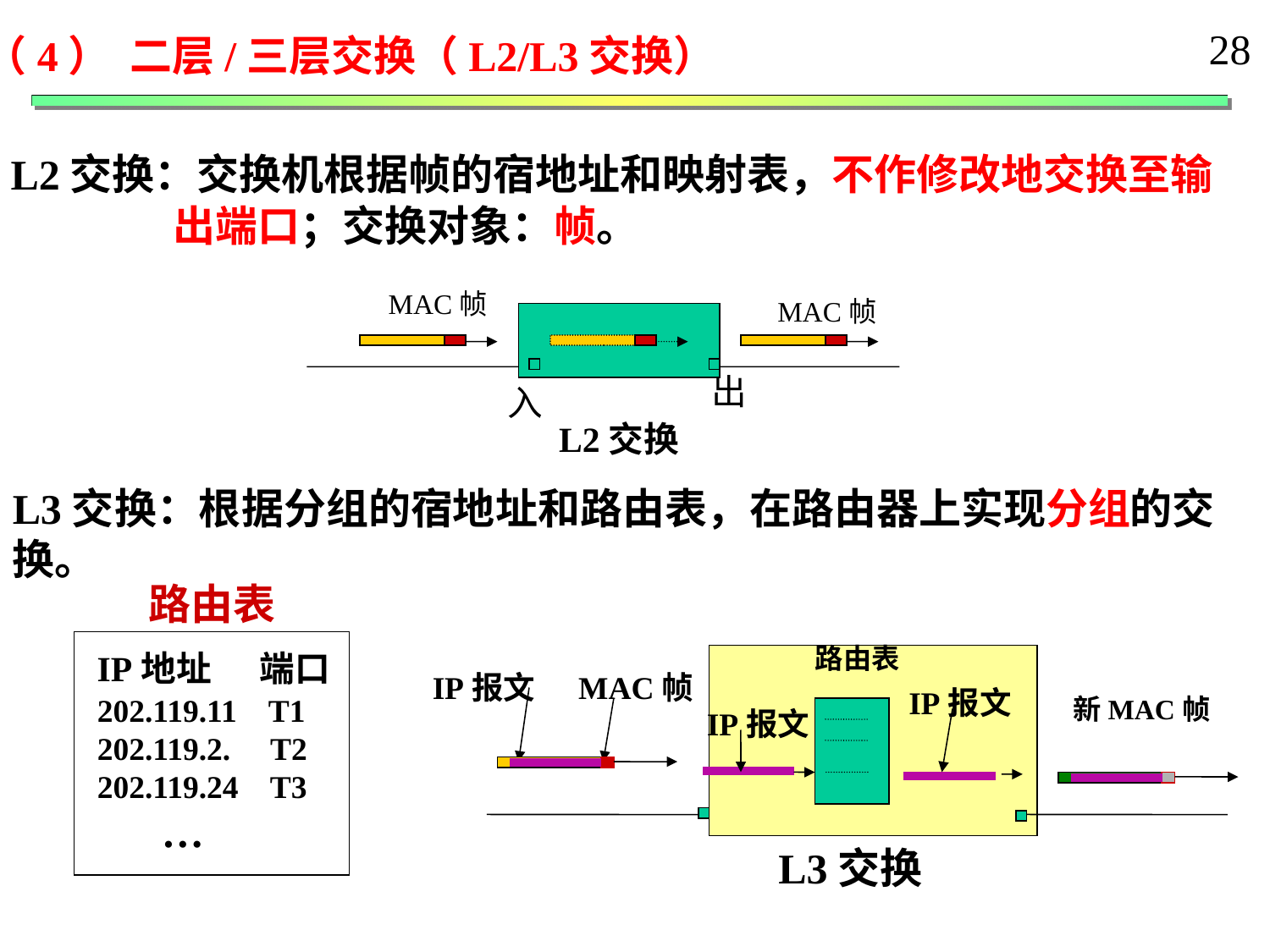

28
（4）  二层/三层交换（L2/L3交换）

L2交换：交换机根据帧的宿地址和映射表，不作修改地交换至输
                出端口；交换对象：帧。

MAC帧
MAC帧

出

入
L2交换
L3交换：根据分组的宿地址和路由表，在路由器上实现分组的交换。
路由表

202.119.11    T1
202.119.2.     T2
202.119.24    T3
        …
路由表
IP地址      端口

IP报文
MAC帧
IP报文
新MAC帧

IP报文

L3交换